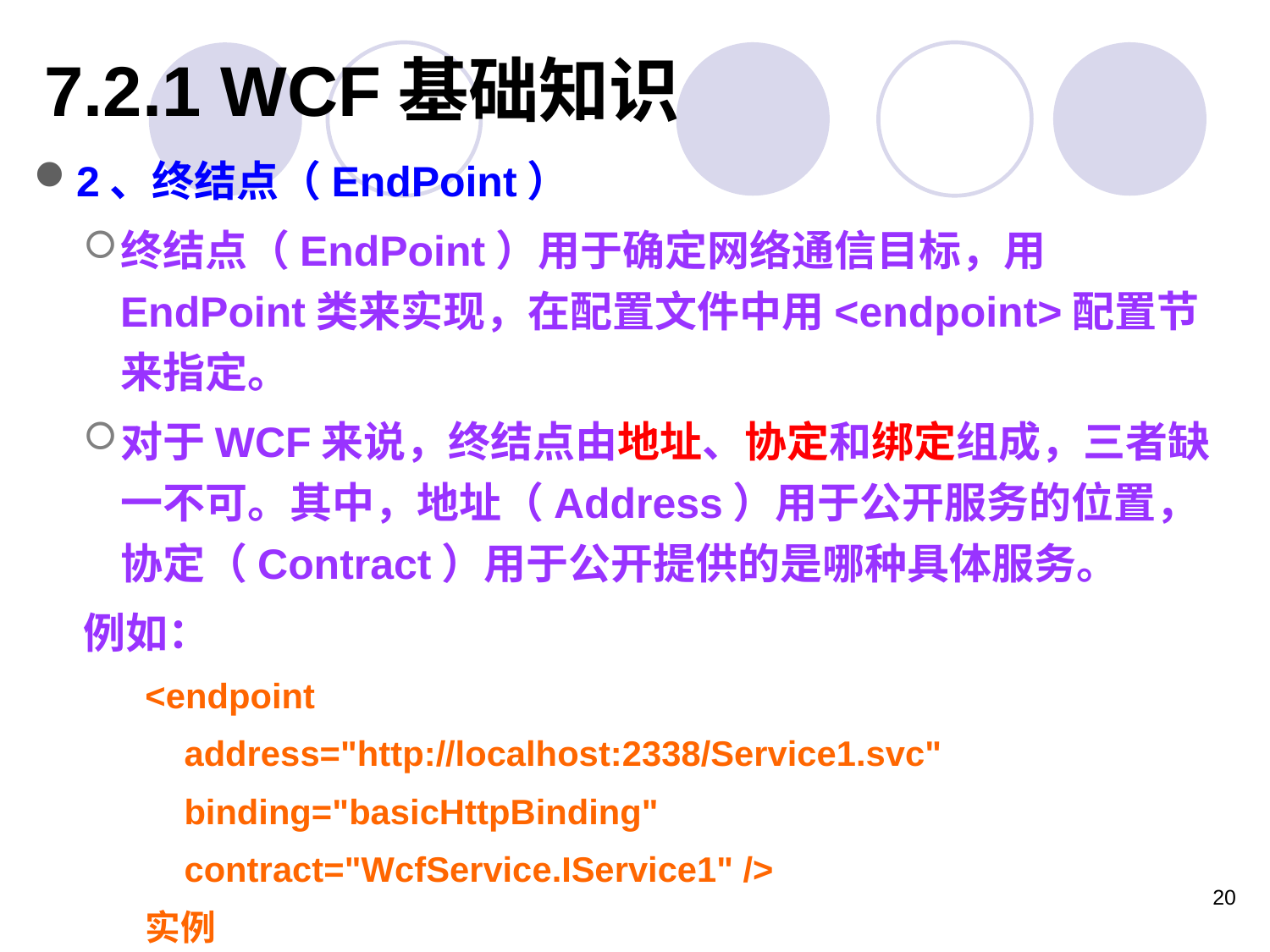

# 7.2.1 WCF基础知识
2、终结点（EndPoint）
终结点（EndPoint）用于确定网络通信目标，用EndPoint类来实现，在配置文件中用<endpoint>配置节来指定。
对于WCF来说，终结点由地址、协定和绑定组成，三者缺一不可。其中，地址（Address）用于公开服务的位置，协定（Contract）用于公开提供的是哪种具体服务。
例如：
<endpoint
    address="http://localhost:2338/Service1.svc"
    binding="basicHttpBinding"
    contract="WcfService.IService1" />
实例
20